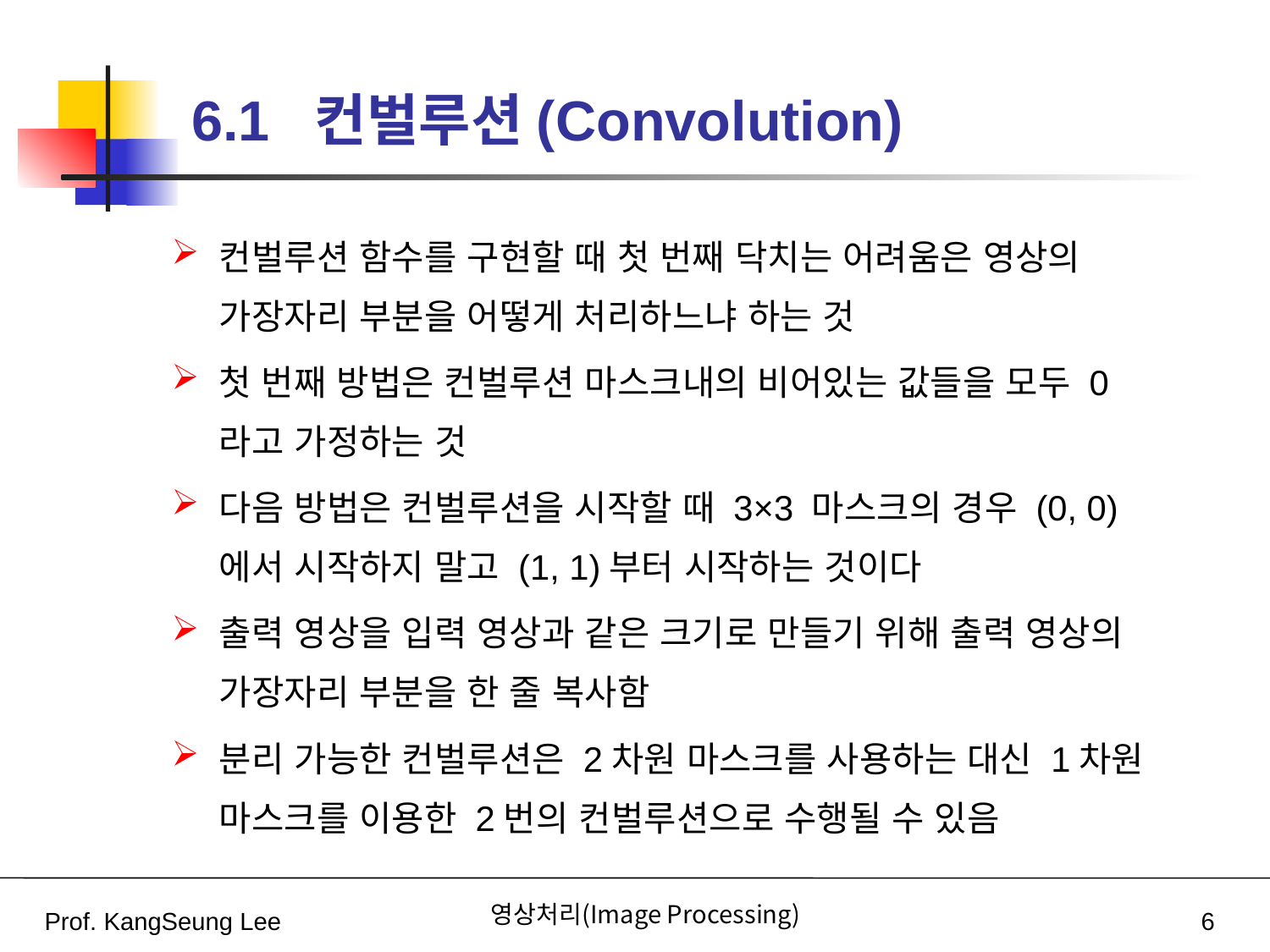

# 6.1  컨벌루션(Convolution)
컨벌루션 함수를 구현할 때 첫 번째 닥치는 어려움은 영상의 가장자리 부분을 어떻게 처리하느냐 하는 것
첫 번째 방법은 컨벌루션 마스크내의 비어있는 값들을 모두 0라고 가정하는 것
다음 방법은 컨벌루션을 시작할 때 3×3 마스크의 경우 (0, 0)에서 시작하지 말고 (1, 1)부터 시작하는 것이다
출력 영상을 입력 영상과 같은 크기로 만들기 위해 출력 영상의 가장자리 부분을 한 줄 복사함
분리 가능한 컨벌루션은 2차원 마스크를 사용하는 대신 1차원 마스크를 이용한 2번의 컨벌루션으로 수행될 수 있음
Prof. KangSeung Lee
영상처리(Image Processing)
6